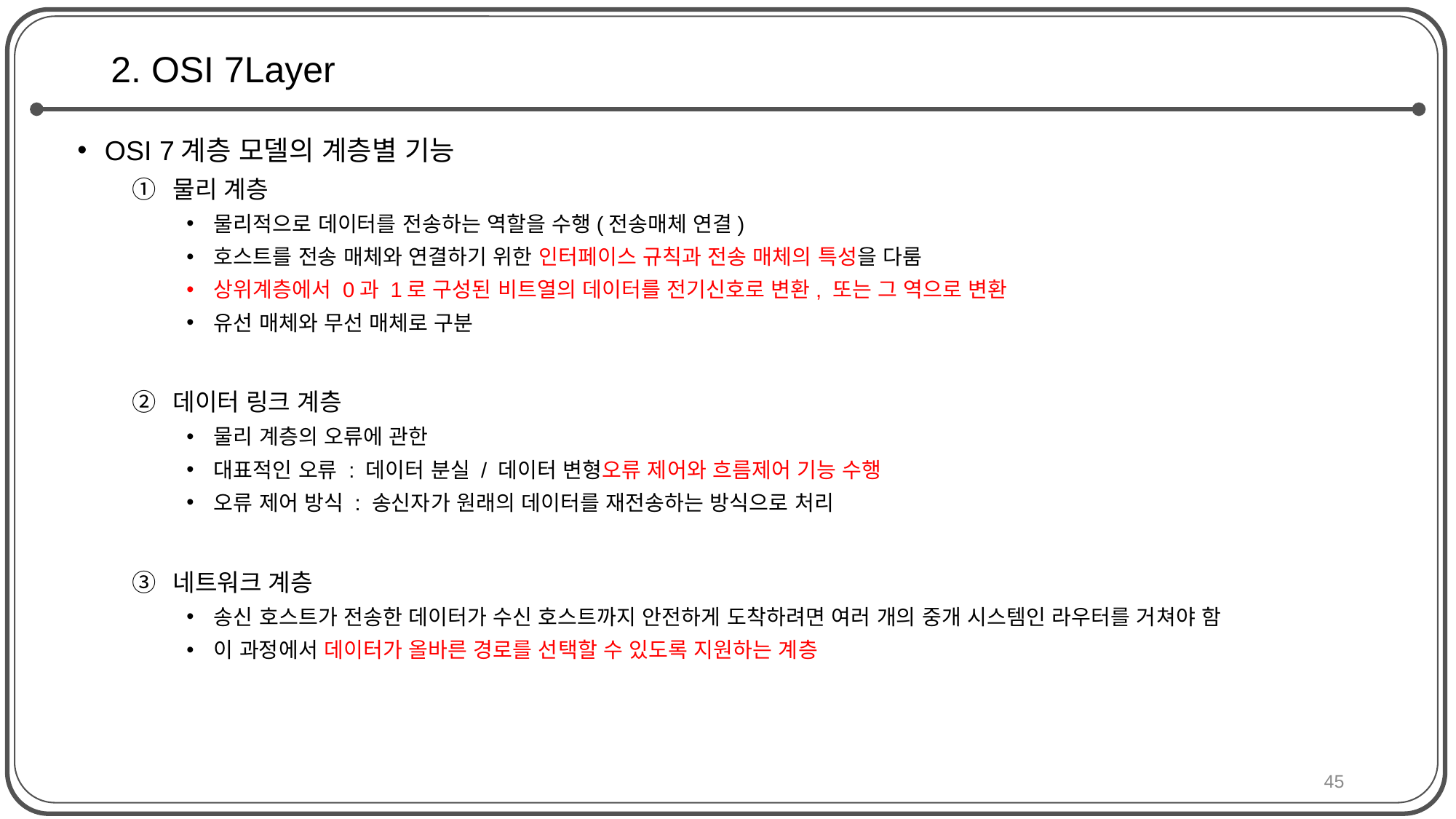

# 2. OSI 7Layer
OSI 7계층 모델의 계층별 기능
물리 계층
물리적으로 데이터를 전송하는 역할을 수행(전송매체 연결)
호스트를 전송 매체와 연결하기 위한 인터페이스 규칙과 전송 매체의 특성을 다룸
상위계층에서 0과 1로 구성된 비트열의 데이터를 전기신호로 변환, 또는 그 역으로 변환
유선 매체와 무선 매체로 구분

데이터 링크 계층
물리 계층의 오류에 관한
대표적인 오류 : 데이터 분실 / 데이터 변형오류 제어와 흐름제어 기능 수행
오류 제어 방식 : 송신자가 원래의 데이터를 재전송하는 방식으로 처리

네트워크 계층
송신 호스트가 전송한 데이터가 수신 호스트까지 안전하게 도착하려면 여러 개의 중개 시스템인 라우터를 거쳐야 함
이 과정에서 데이터가 올바른 경로를 선택할 수 있도록 지원하는 계층

45